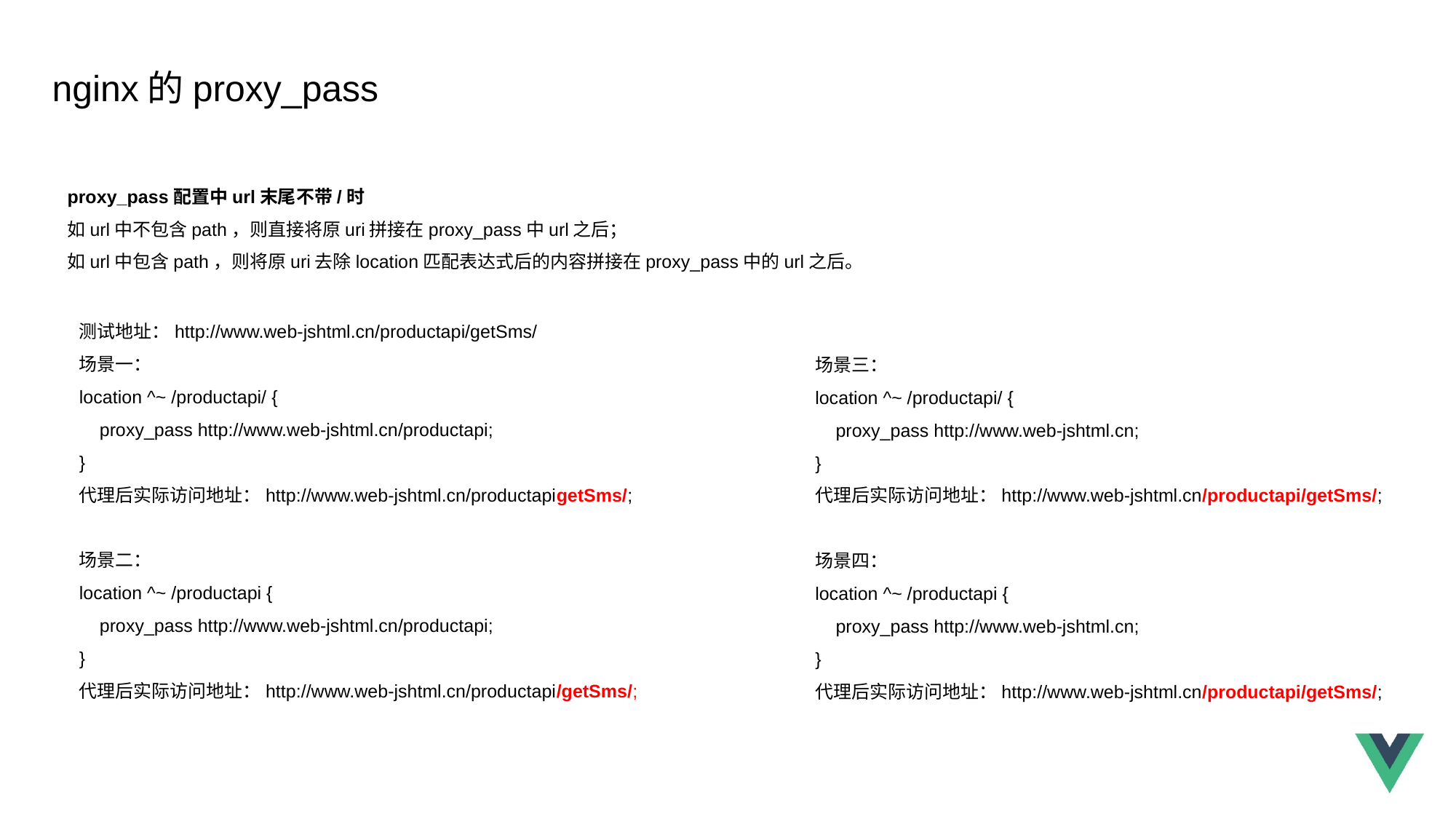

nginx的proxy_pass
proxy_pass配置中url末尾不带/时
如url中不包含path，则直接将原uri拼接在proxy_pass中url之后；
如url中包含path，则将原uri去除location匹配表达式后的内容拼接在proxy_pass中的url之后。
测试地址：http://www.web-jshtml.cn/productapi/getSms/
场景一：
location ^~ /productapi/ {
    proxy_pass http://www.web-jshtml.cn/productapi;
}
代理后实际访问地址：http://www.web-jshtml.cn/productapigetSms/;

场景二：
location ^~ /productapi {
    proxy_pass http://www.web-jshtml.cn/productapi;
}
代理后实际访问地址：http://www.web-jshtml.cn/productapi/getSms/;
场景三：
location ^~ /productapi/ {
    proxy_pass http://www.web-jshtml.cn;
}
代理后实际访问地址：http://www.web-jshtml.cn/productapi/getSms/;

场景四：
location ^~ /productapi {
    proxy_pass http://www.web-jshtml.cn;
}
代理后实际访问地址：http://www.web-jshtml.cn/productapi/getSms/;